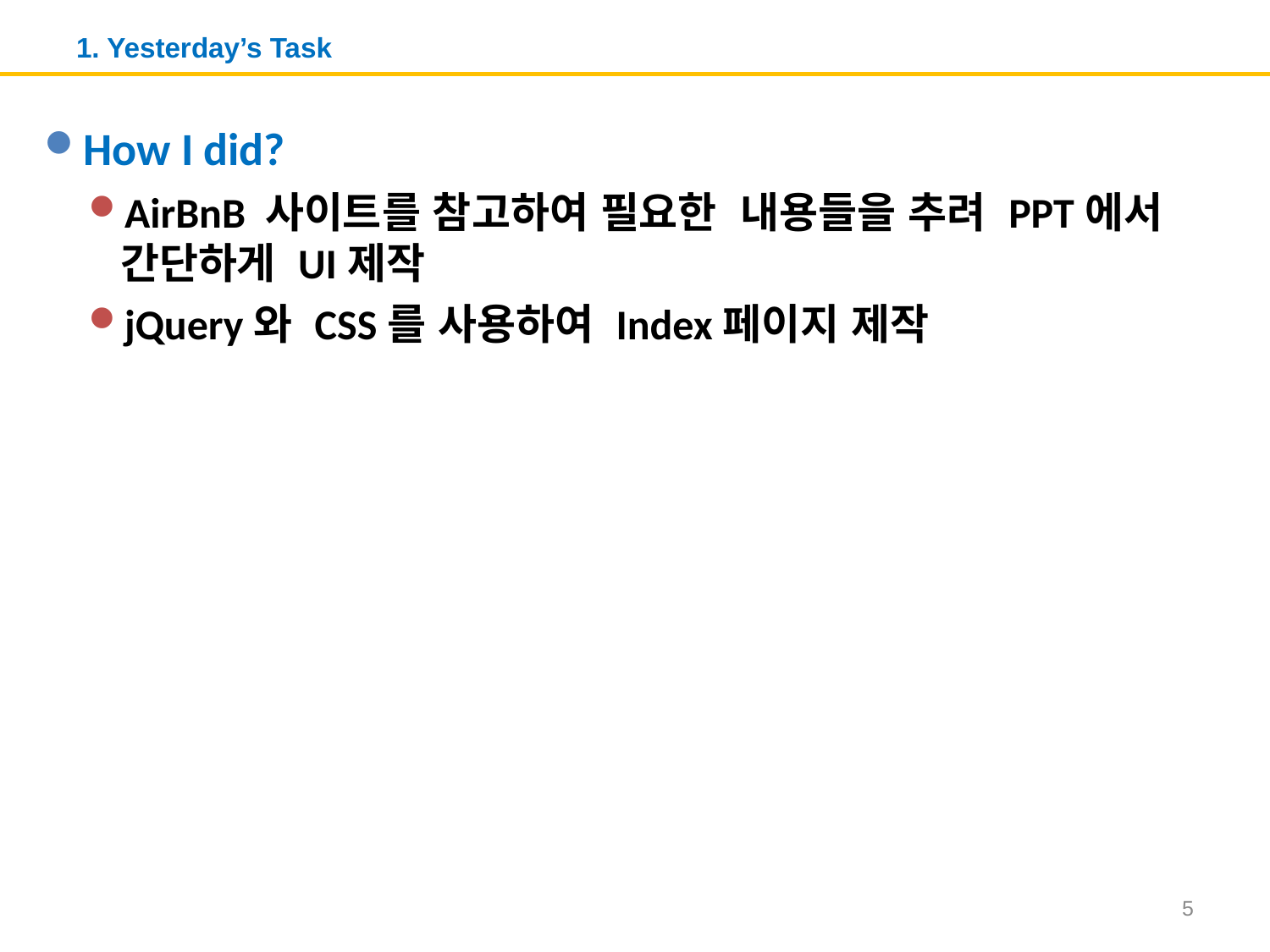

# 1. Yesterday’s Task
How I did?
AirBnB 사이트를 참고하여 필요한  내용들을 추려 PPT에서 간단하게 UI제작
jQuery와 CSS를 사용하여 Index페이지 제작

5